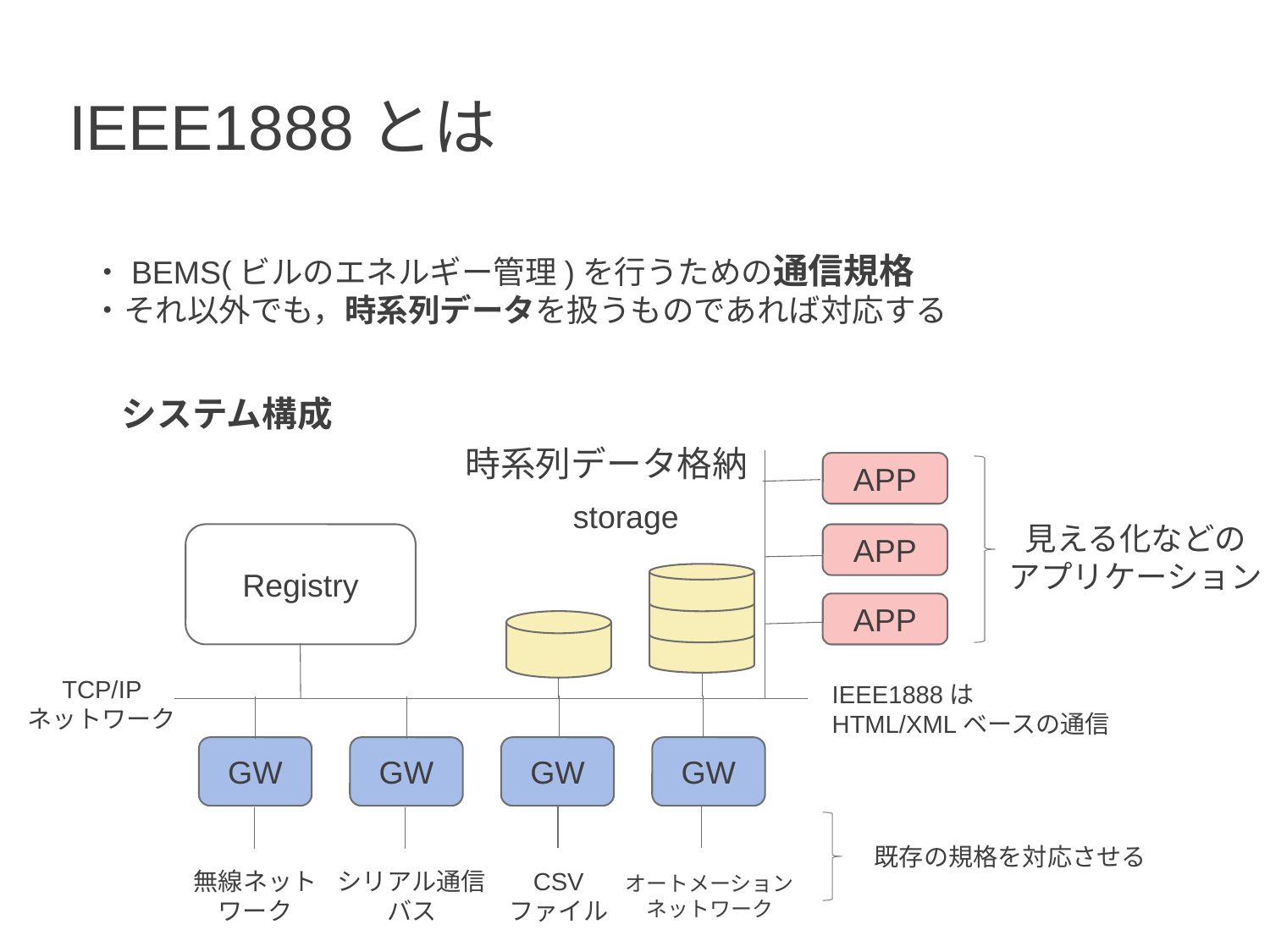

IEEE1888とは
・BEMS(ビルのエネルギー管理)を行うための通信規格
・それ以外でも，時系列データを扱うものであれば対応する

システム構成
時系列データ格納
APP
APP
APP

storage

見える化などの
アプリケーション
Registry
TCP/IP
ネットワーク
IEEE1888は
HTML/XMLベースの通信
GW
GW
GW
GW

既存の規格を対応させる
シリアル通信
バス
CSV
ファイル
無線ネット
ワーク
オートメーション
ネットワーク